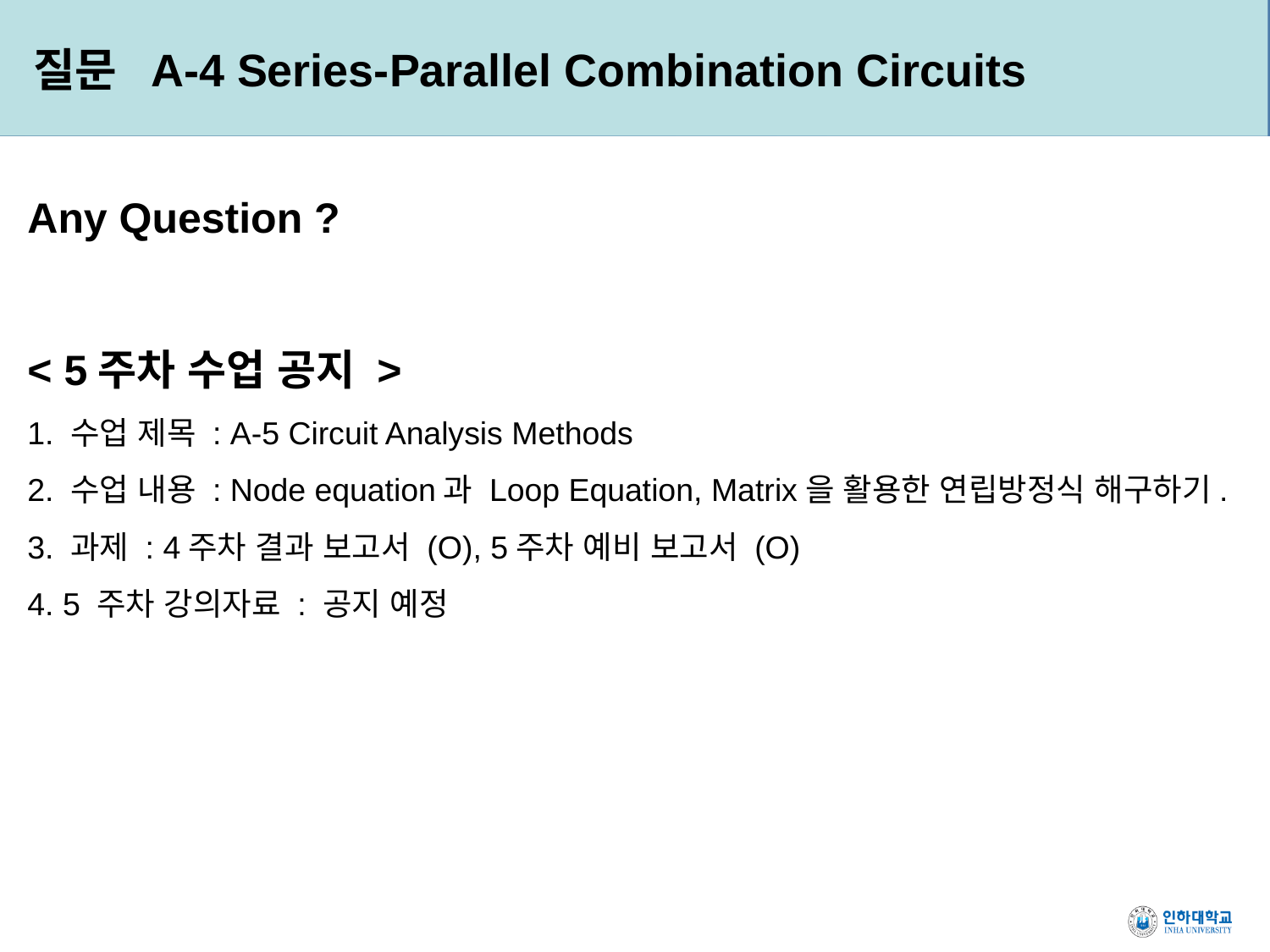

질문  A-4 Series-Parallel Combination Circuits
Any Question ?

< 5주차 수업 공지 >
1. 수업 제목 : A-5 Circuit Analysis Methods
2. 수업 내용 : Node equation과 Loop Equation, Matrix을 활용한 연립방정식 해구하기.
3. 과제 : 4주차 결과 보고서 (O), 5주차 예비 보고서 (O)
4. 5 주차 강의자료 : 공지 예정